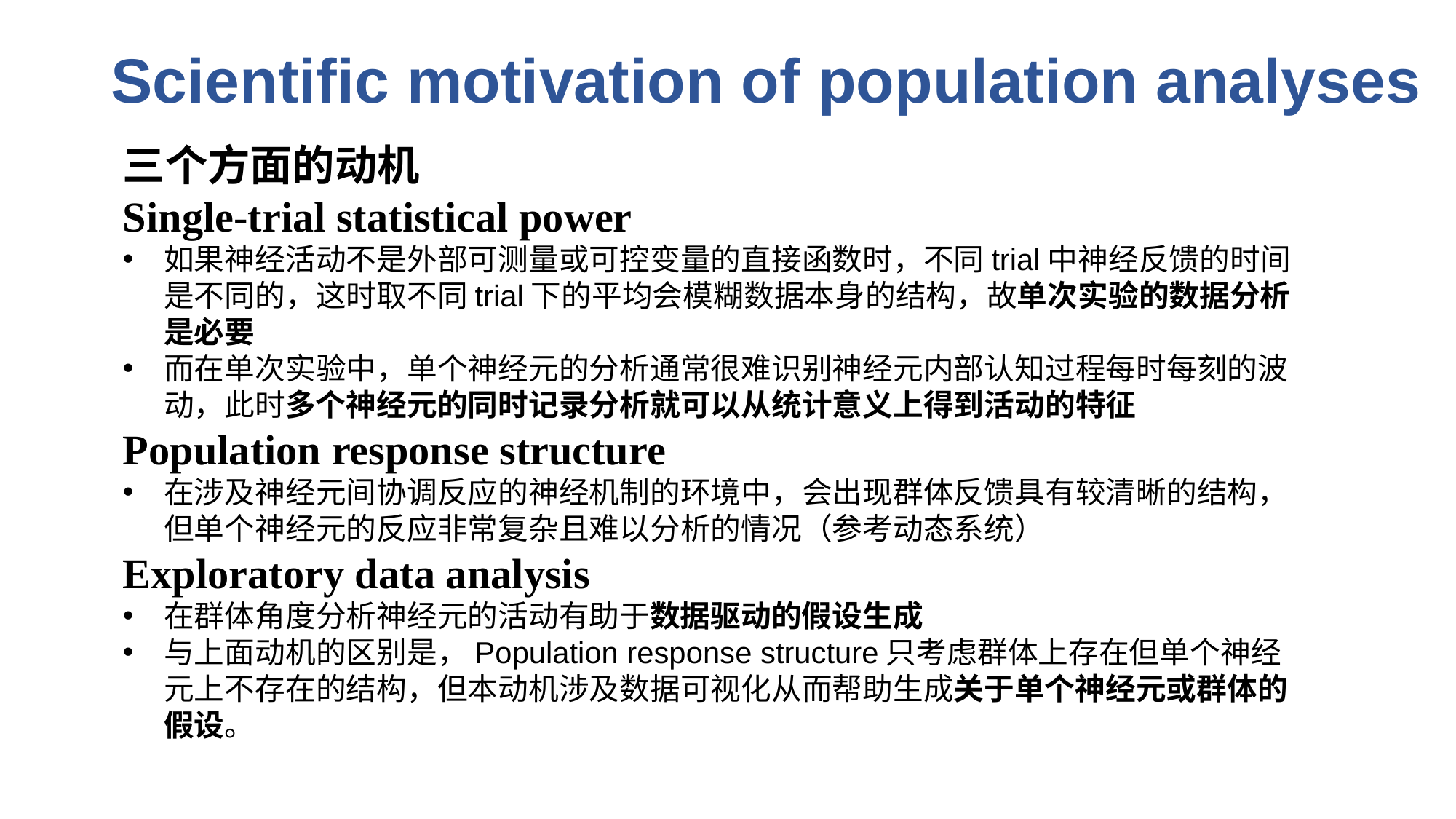

# Scientific motivation of population analyses
三个方面的动机
Single-trial statistical power
如果神经活动不是外部可测量或可控变量的直接函数时，不同trial中神经反馈的时间是不同的，这时取不同trial下的平均会模糊数据本身的结构，故单次实验的数据分析是必要
而在单次实验中，单个神经元的分析通常很难识别神经元内部认知过程每时每刻的波动，此时多个神经元的同时记录分析就可以从统计意义上得到活动的特征
Population response structure
在涉及神经元间协调反应的神经机制的环境中，会出现群体反馈具有较清晰的结构，但单个神经元的反应非常复杂且难以分析的情况（参考动态系统）
Exploratory data analysis
在群体角度分析神经元的活动有助于数据驱动的假设生成
与上面动机的区别是，Population response structure只考虑群体上存在但单个神经元上不存在的结构，但本动机涉及数据可视化从而帮助生成关于单个神经元或群体的假设。